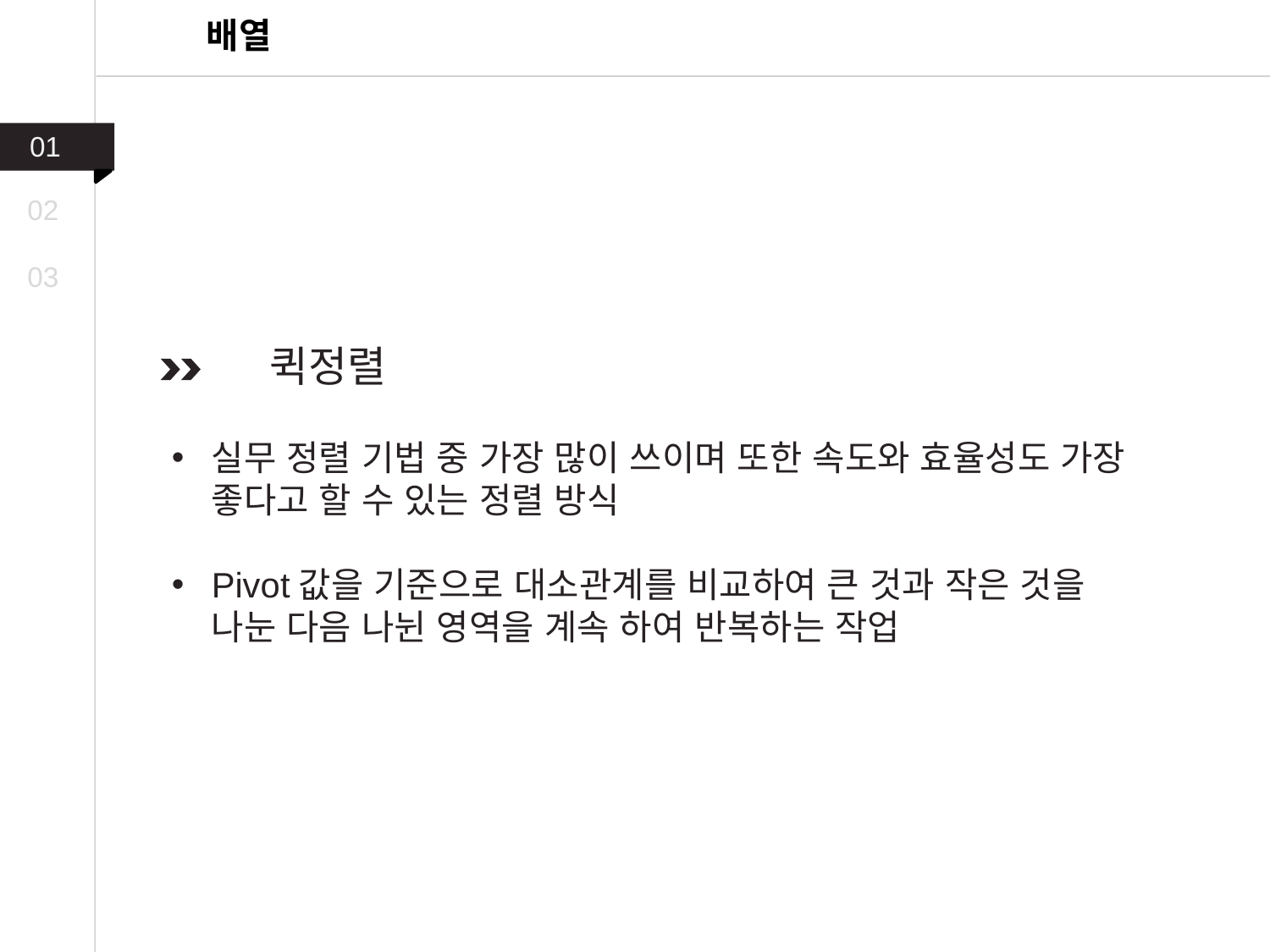

배열
01

02
03
 퀵정렬

실무 정렬 기법 중 가장 많이 쓰이며 또한 속도와 효율성도 가장 좋다고 할 수 있는 정렬 방식

Pivot값을 기준으로 대소관계를 비교하여 큰 것과 작은 것을 나눈 다음 나뉜 영역을 계속 하여 반복하는 작업